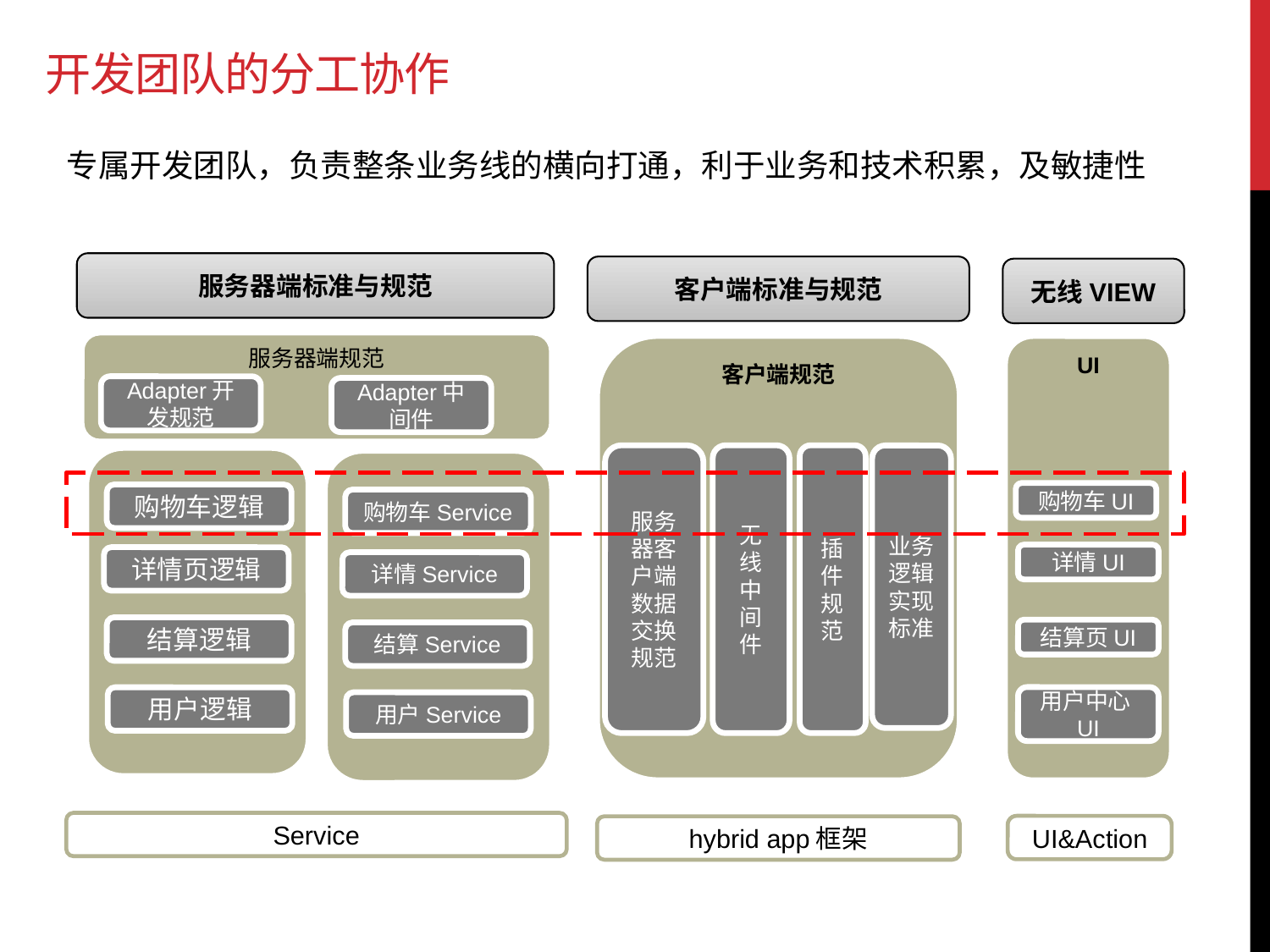

# 开发团队的分工协作
专属开发团队，负责整条业务线的横向打通，利于业务和技术积累，及敏捷性
服务器端标准与规范
客户端标准与规范
无线VIEW
服务器端规范
UI
客户端规范
Adapter开发规范
Adapter中间件
插件规范
服务器客户端数据交换规范
无线中间件
业务逻辑实现标准

购物车UI
购物车逻辑
购物车Service
详情UI
详情页逻辑
详情Service
结算逻辑
结算页UI
结算Service
用户中心UI
用户逻辑
用户Service
Service
UI&Action
hybrid app框架